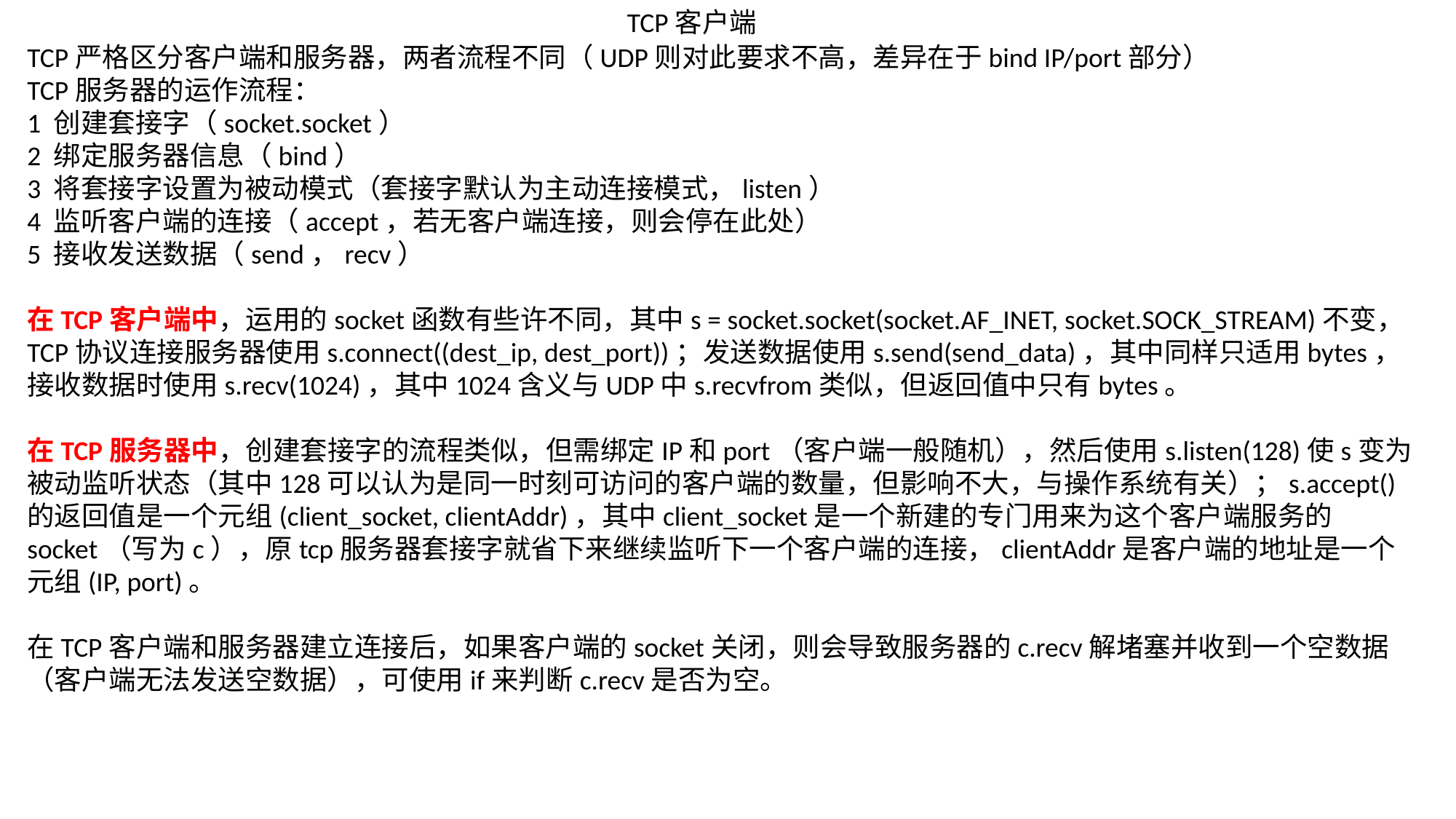

TCP客户端
TCP严格区分客户端和服务器，两者流程不同（UDP则对此要求不高，差异在于bind IP/port部分）
TCP服务器的运作流程：
1 创建套接字（socket.socket）
2 绑定服务器信息（bind）
3 将套接字设置为被动模式（套接字默认为主动连接模式，listen）
4 监听客户端的连接（accept，若无客户端连接，则会停在此处）
5 接收发送数据（send，recv）

在TCP客户端中，运用的socket函数有些许不同，其中s = socket.socket(socket.AF_INET, socket.SOCK_STREAM)不变，TCP协议连接服务器使用s.connect((dest_ip, dest_port))；发送数据使用s.send(send_data)，其中同样只适用bytes，接收数据时使用s.recv(1024)，其中1024含义与UDP中s.recvfrom类似，但返回值中只有bytes。

在TCP服务器中，创建套接字的流程类似，但需绑定IP和port（客户端一般随机），然后使用s.listen(128)使s变为被动监听状态（其中128可以认为是同一时刻可访问的客户端的数量，但影响不大，与操作系统有关）；s.accept()的返回值是一个元组(client_socket, clientAddr)，其中client_socket是一个新建的专门用来为这个客户端服务的socket（写为c），原tcp服务器套接字就省下来继续监听下一个客户端的连接，clientAddr是客户端的地址是一个元组(IP, port)。

在TCP客户端和服务器建立连接后，如果客户端的socket关闭，则会导致服务器的c.recv解堵塞并收到一个空数据（客户端无法发送空数据），可使用if来判断c.recv是否为空。